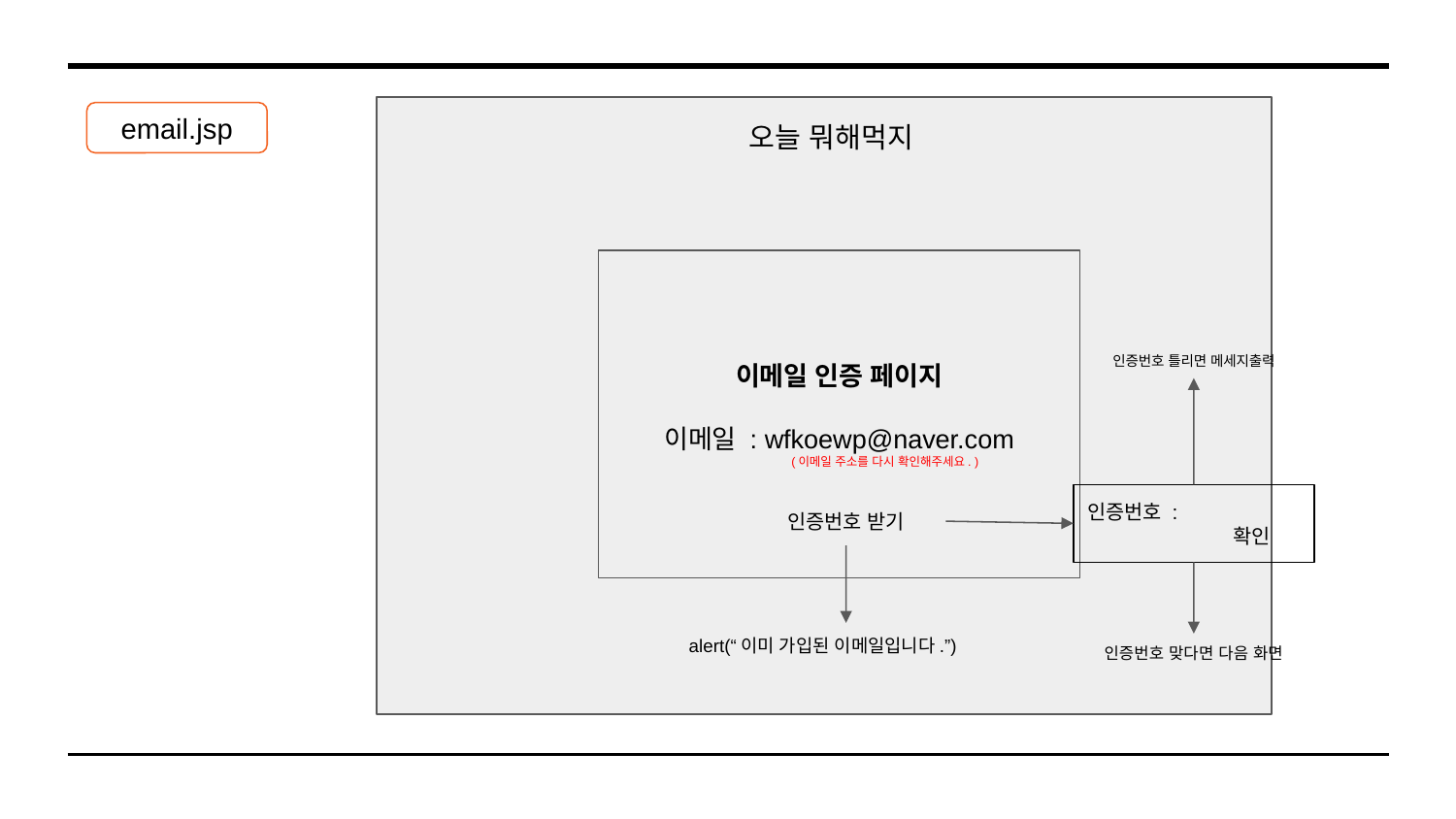

email.jsp
오늘 뭐해먹지
이메일 인증 페이지

이메일 : wfkoewp@naver.com
                           (이메일 주소를 다시 확인해주세요. )

인증번호 틀리면 메세지출력
인증번호 :
확인
인증번호 받기
alert(“이미 가입된 이메일입니다.”)
인증번호 맞다면 다음 화면